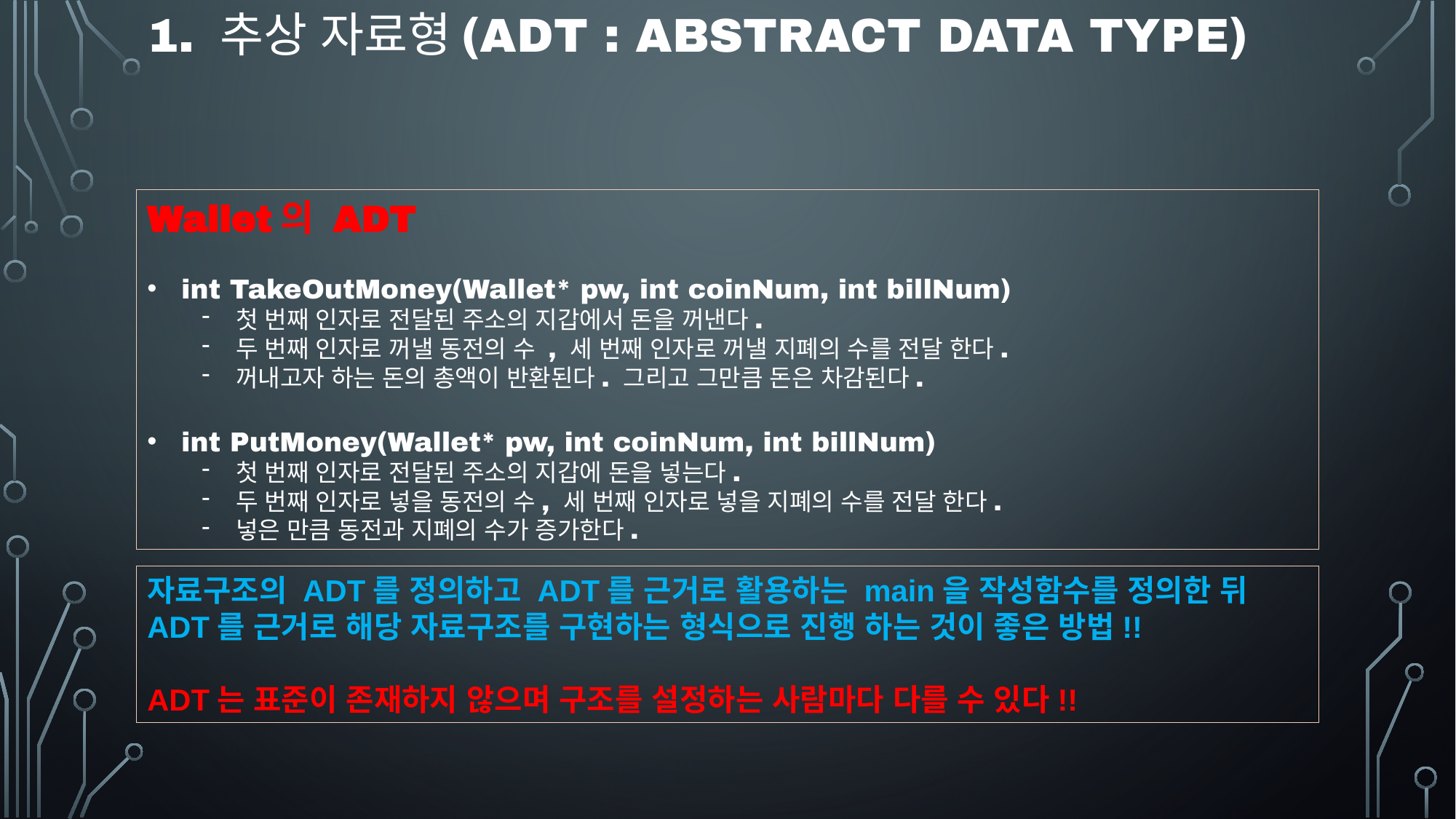

# 1. 추상 자료형(ADT : Abstract Data Type)
Wallet의 ADT

int TakeOutMoney(Wallet* pw, int coinNum, int billNum)
첫 번째 인자로 전달된 주소의 지갑에서 돈을 꺼낸다.
두 번째 인자로 꺼낼 동전의 수 , 세 번째 인자로 꺼낼 지폐의 수를 전달 한다.
꺼내고자 하는 돈의 총액이 반환된다. 그리고 그만큼 돈은 차감된다.

int PutMoney(Wallet* pw, int coinNum, int billNum)
첫 번째 인자로 전달된 주소의 지갑에 돈을 넣는다.
두 번째 인자로 넣을 동전의 수, 세 번째 인자로 넣을 지폐의 수를 전달 한다.
넣은 만큼 동전과 지폐의 수가 증가한다.
자료구조의 ADT를 정의하고 ADT를 근거로 활용하는 main을 작성함수를 정의한 뒤 ADT를 근거로 해당 자료구조를 구현하는 형식으로 진행 하는 것이 좋은 방법!!

ADT는 표준이 존재하지 않으며 구조를 설정하는 사람마다 다를 수 있다!!